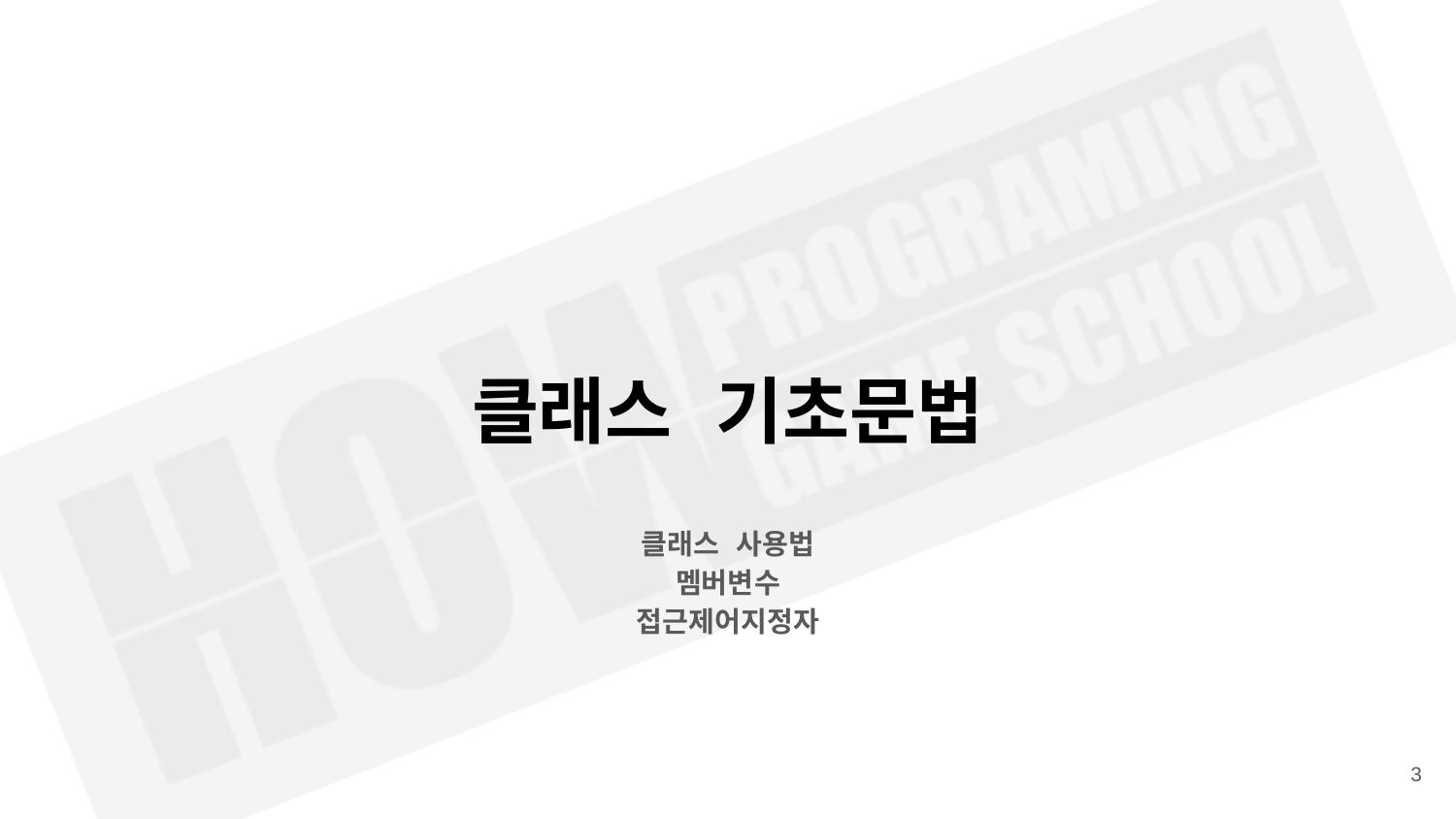

# 클래스 기초문법
클래스 사용법
멤버변수
접근제어지정자
3